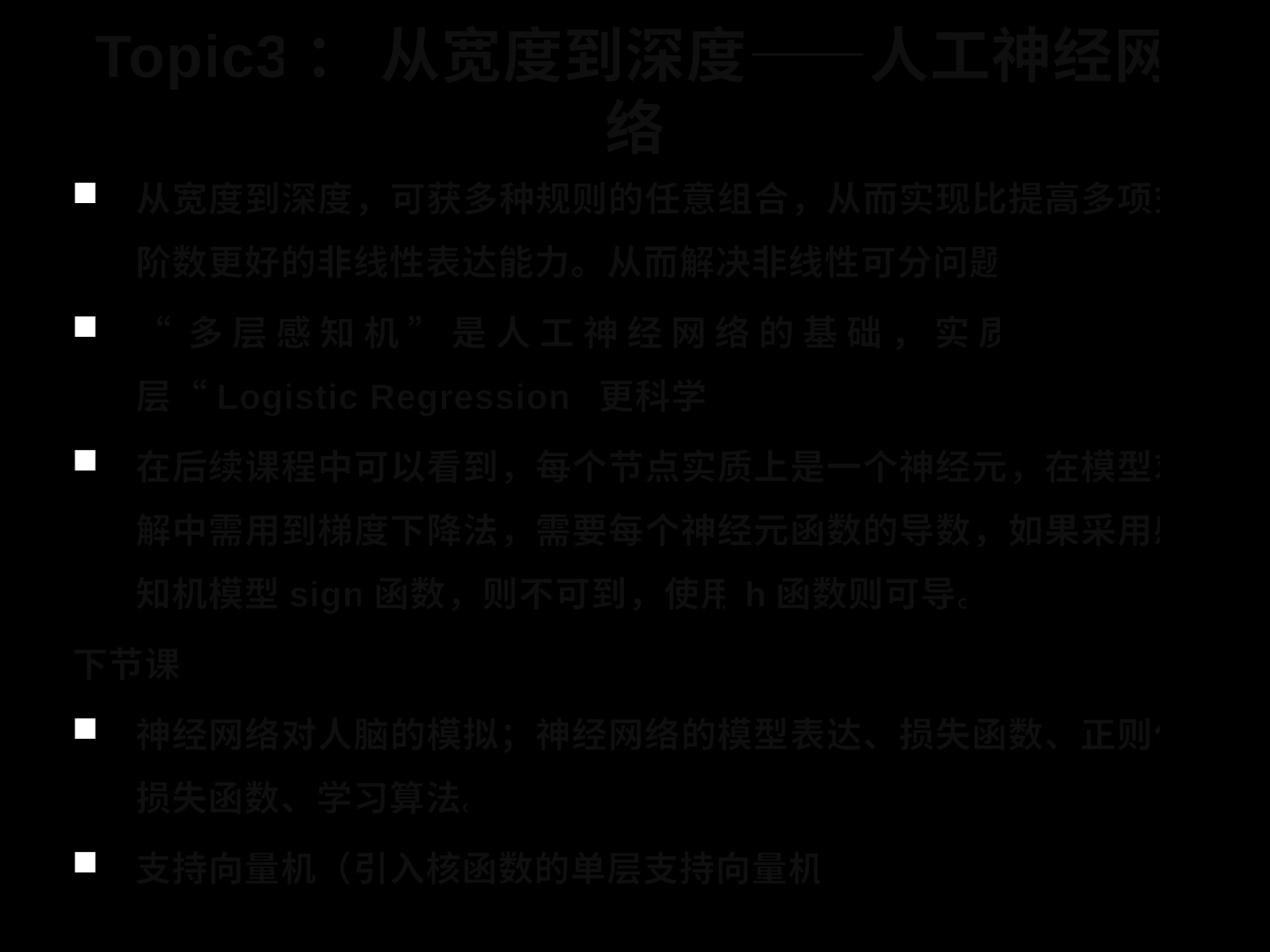

# Topic3： 从宽度到深度——人工神经网络
从宽度到深度，可获多种规则的任意组合，从而实现比提高多项式阶数更好的非线性表达能力。从而解决非线性可分问题。
“多层感知机”是人工神经网络的基础，实质上叫做多层“Logistic Regression”更科学
在后续课程中可以看到，每个节点实质上是一个神经元，在模型求解中需用到梯度下降法，需要每个神经元函数的导数，如果采用感知机模型sign函数，则不可到，使用h函数则可导。
下节课
神经网络对人脑的模拟；神经网络的模型表达、损失函数、正则化损失函数、学习算法。
支持向量机（引入核函数的单层支持向量机）